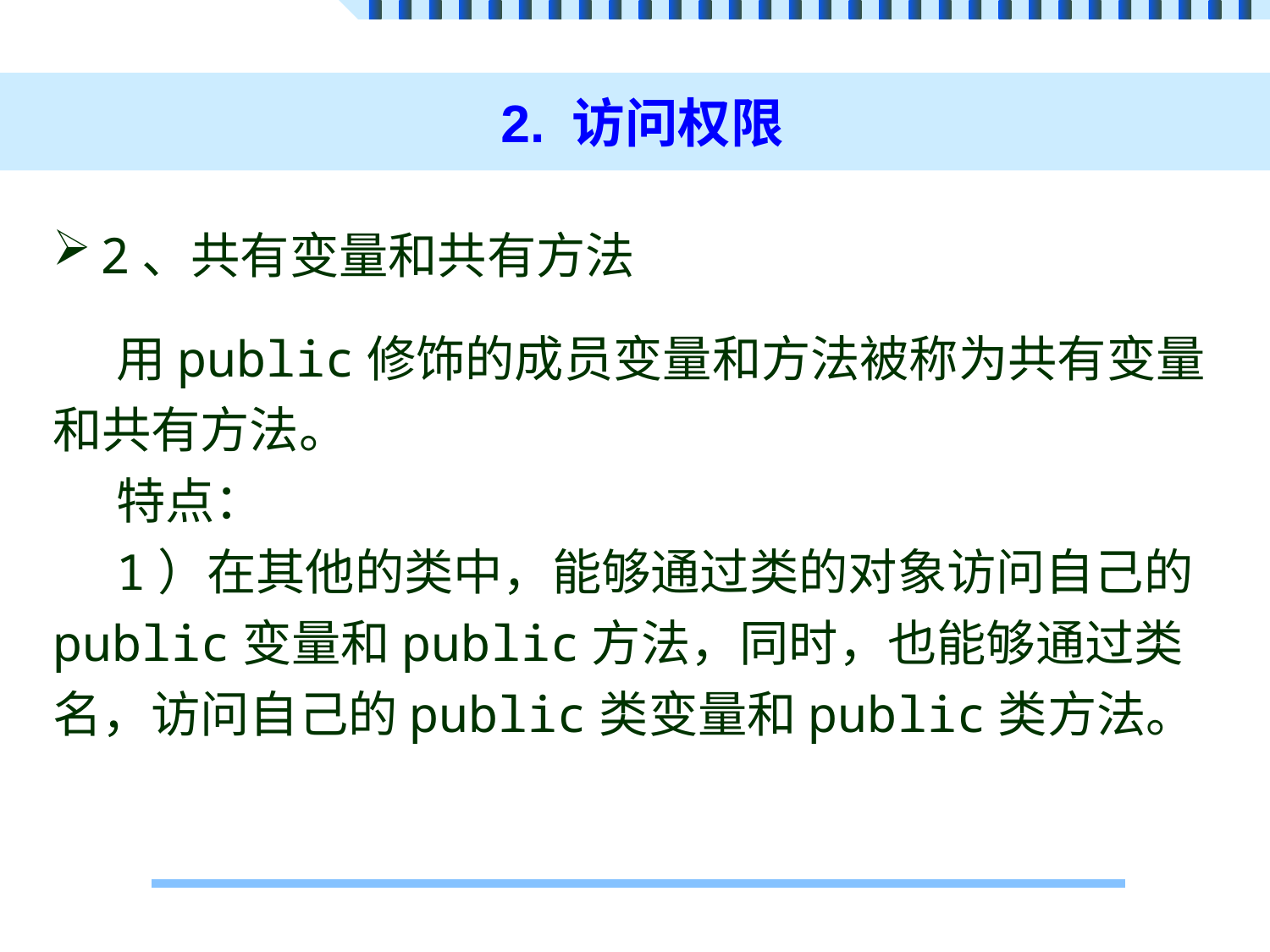

# 2. 访问权限

2、共有变量和共有方法
用public修饰的成员变量和方法被称为共有变量和共有方法。
特点：
1）在其他的类中，能够通过类的对象访问自己的public变量和public方法，同时，也能够通过类名，访问自己的public类变量和public类方法。